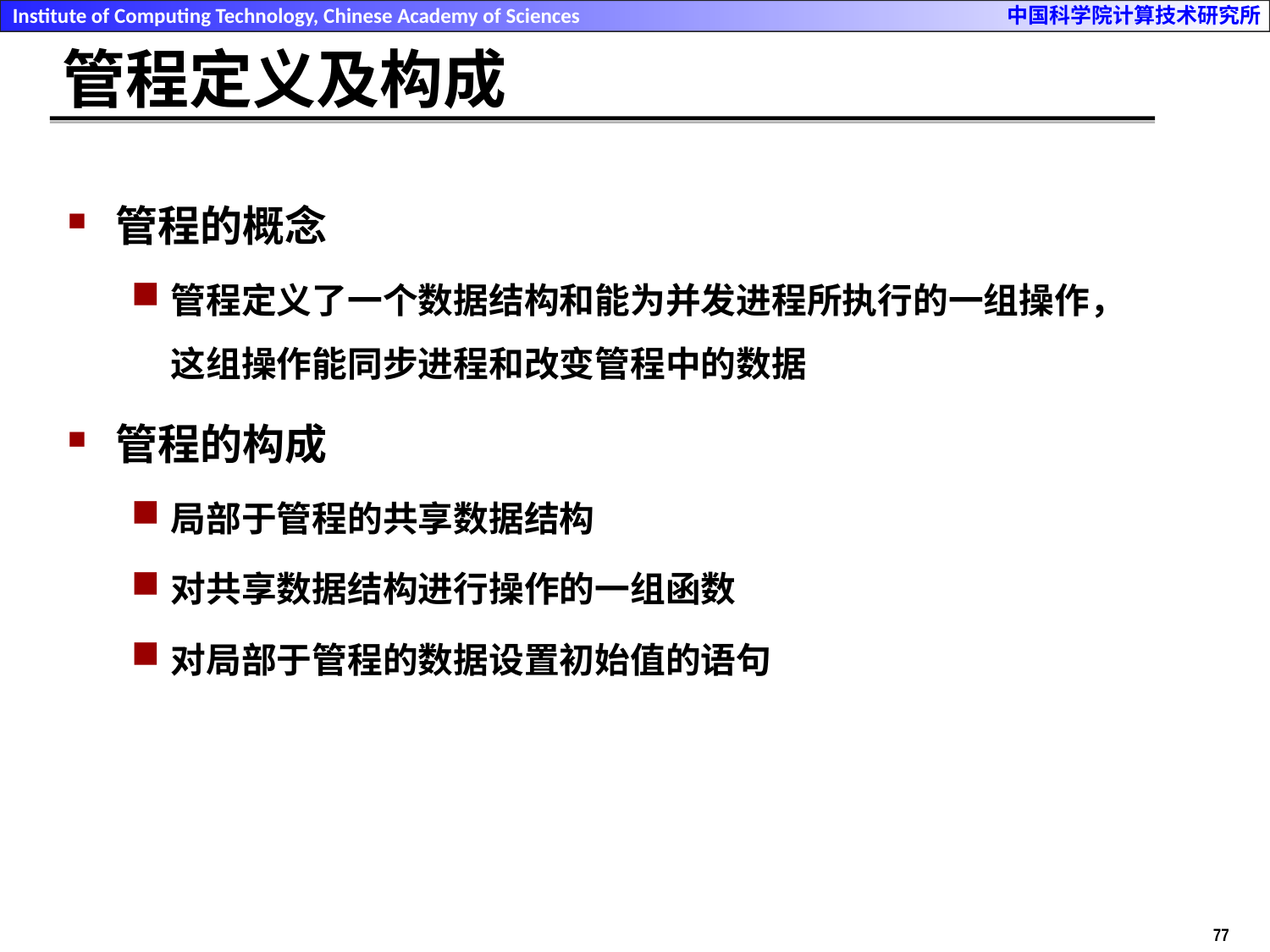

# 管程定义及构成
管程的概念
管程定义了一个数据结构和能为并发进程所执行的一组操作，这组操作能同步进程和改变管程中的数据
管程的构成
局部于管程的共享数据结构
对共享数据结构进行操作的一组函数
对局部于管程的数据设置初始值的语句